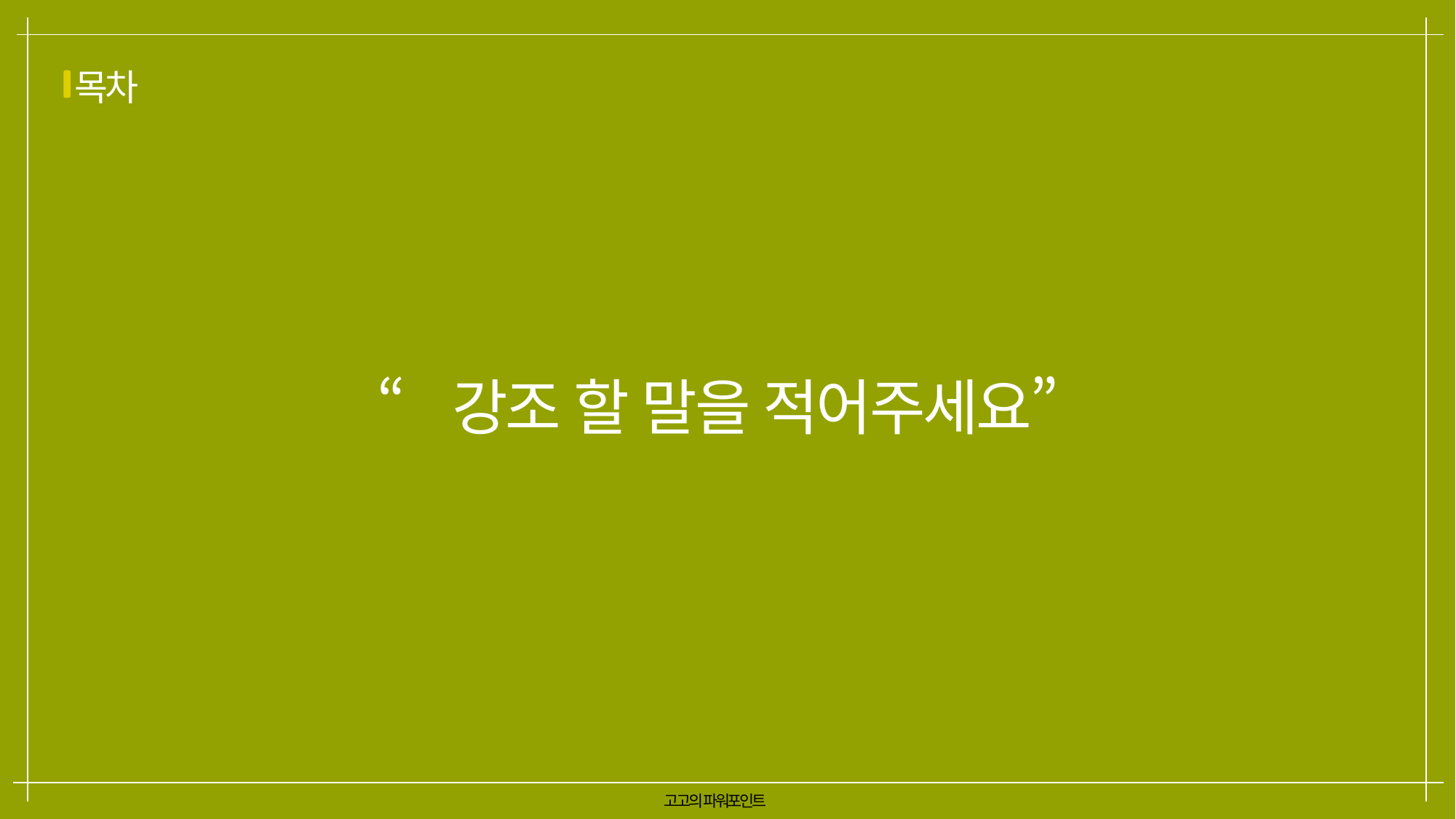

목차

“강조 할 말을 적어주세요”
고고의 파워포인트